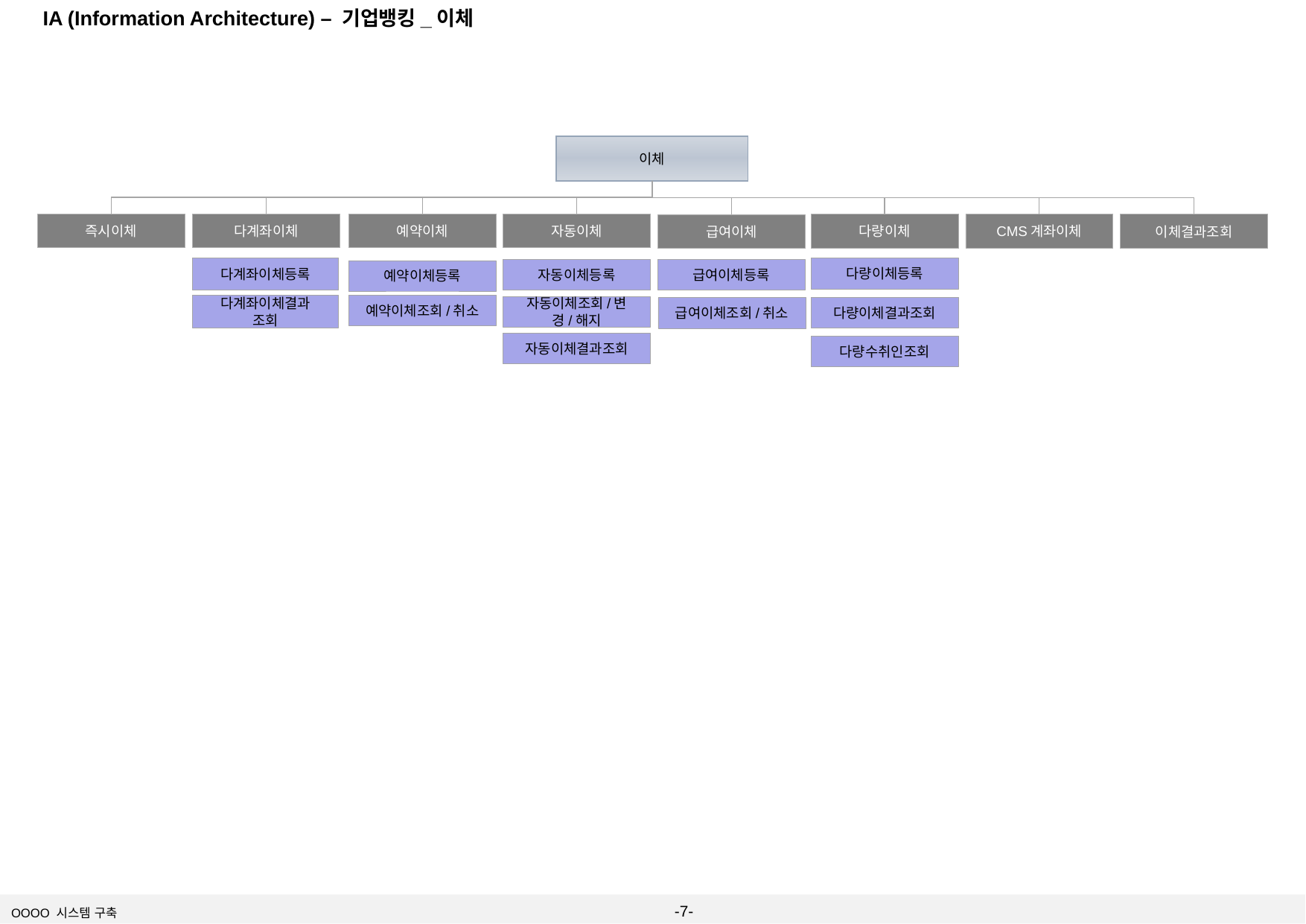

IA (Information Architecture) – 기업뱅킹_이체
이체
즉시이체
다계좌이체
예약이체
자동이체
CMS계좌이체
다량이체
이체결과조회
급여이체
다계좌이체등록
다량이체등록
급여이체등록
자동이체등록
예약이체등록
다계좌이체결과
조회
예약이체조회/취소
자동이체조회/변경/해지
다량이체결과조회
급여이체조회/취소
자동이체결과조회
다량수취인조회